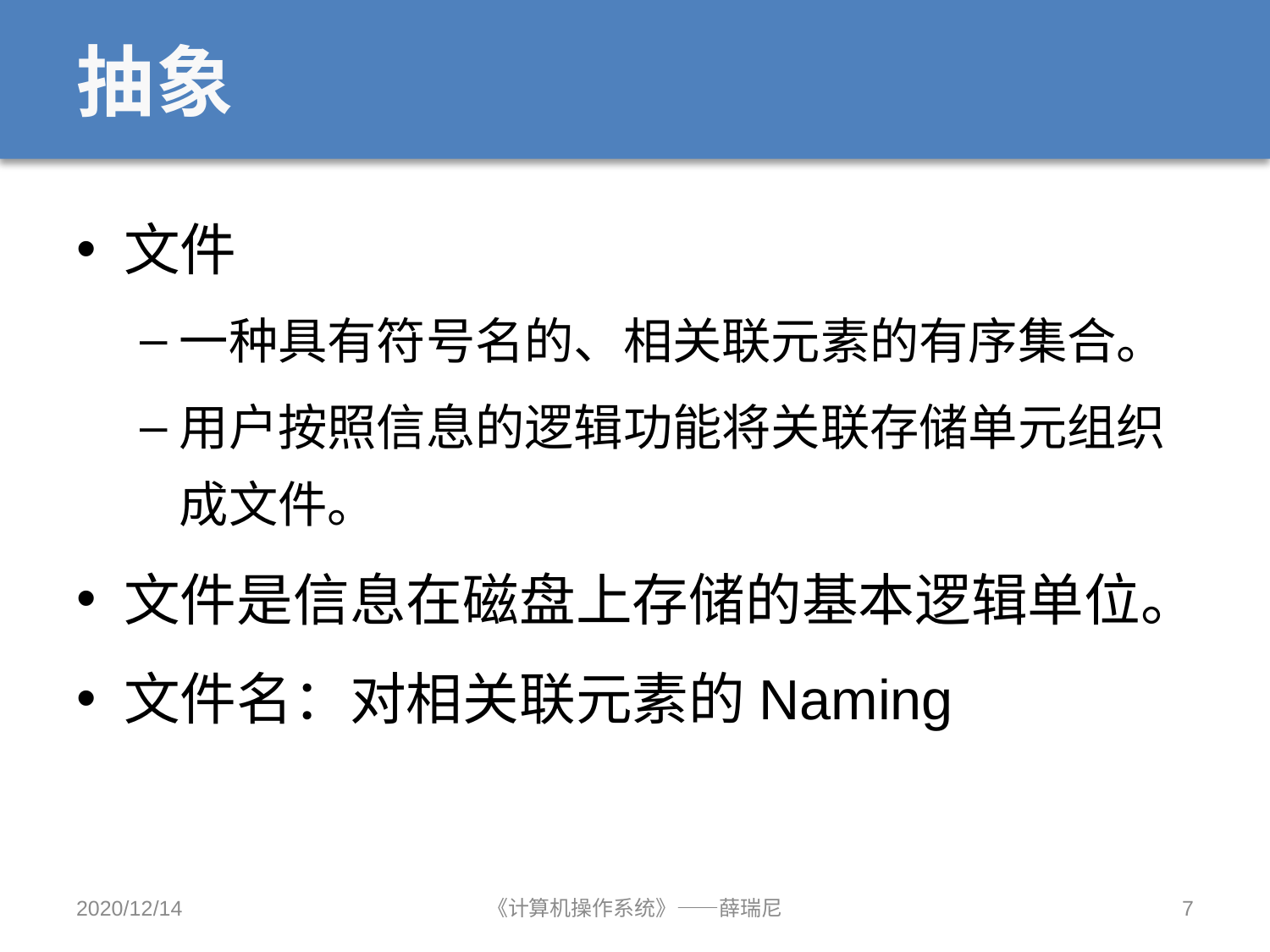

# 抽象
文件
一种具有符号名的、相关联元素的有序集合。
用户按照信息的逻辑功能将关联存储单元组织成文件。
文件是信息在磁盘上存储的基本逻辑单位。
文件名：对相关联元素的Naming
2020/12/14
《计算机操作系统》——薛瑞尼
7